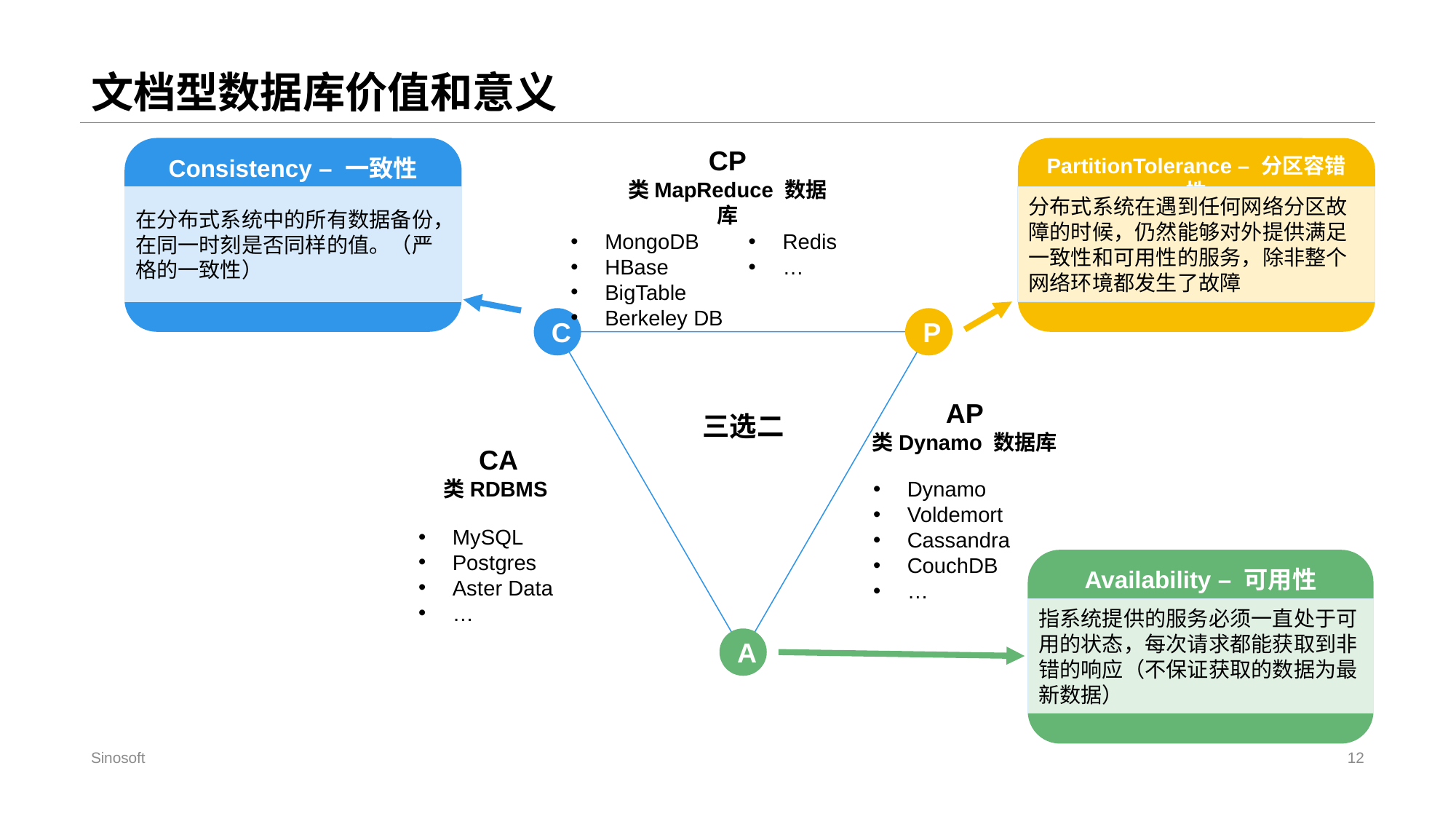

# 文档型数据库价值和意义
PartitionTolerance – 分区容错性
分布式系统在遇到任何网络分区故障的时候，仍然能够对外提供满足一致性和可用性的服务，除非整个网络环境都发生了故障
Consistency – 一致性
在分布式系统中的所有数据备份，在同一时刻是否同样的值。（严格的一致性）
CP
类MapReduce 数据库
MongoDB
HBase
BigTable
Berkeley DB
Redis
…
C
P

A
AP
类Dynamo 数据库
三选二
CA
类RDBMS
Dynamo
Voldemort
Cassandra
CouchDB
…
MySQL
Postgres
Aster Data
…
Availability – 可用性
指系统提供的服务必须一直处于可用的状态，每次请求都能获取到非错的响应（不保证获取的数据为最新数据）
Sinosoft
12